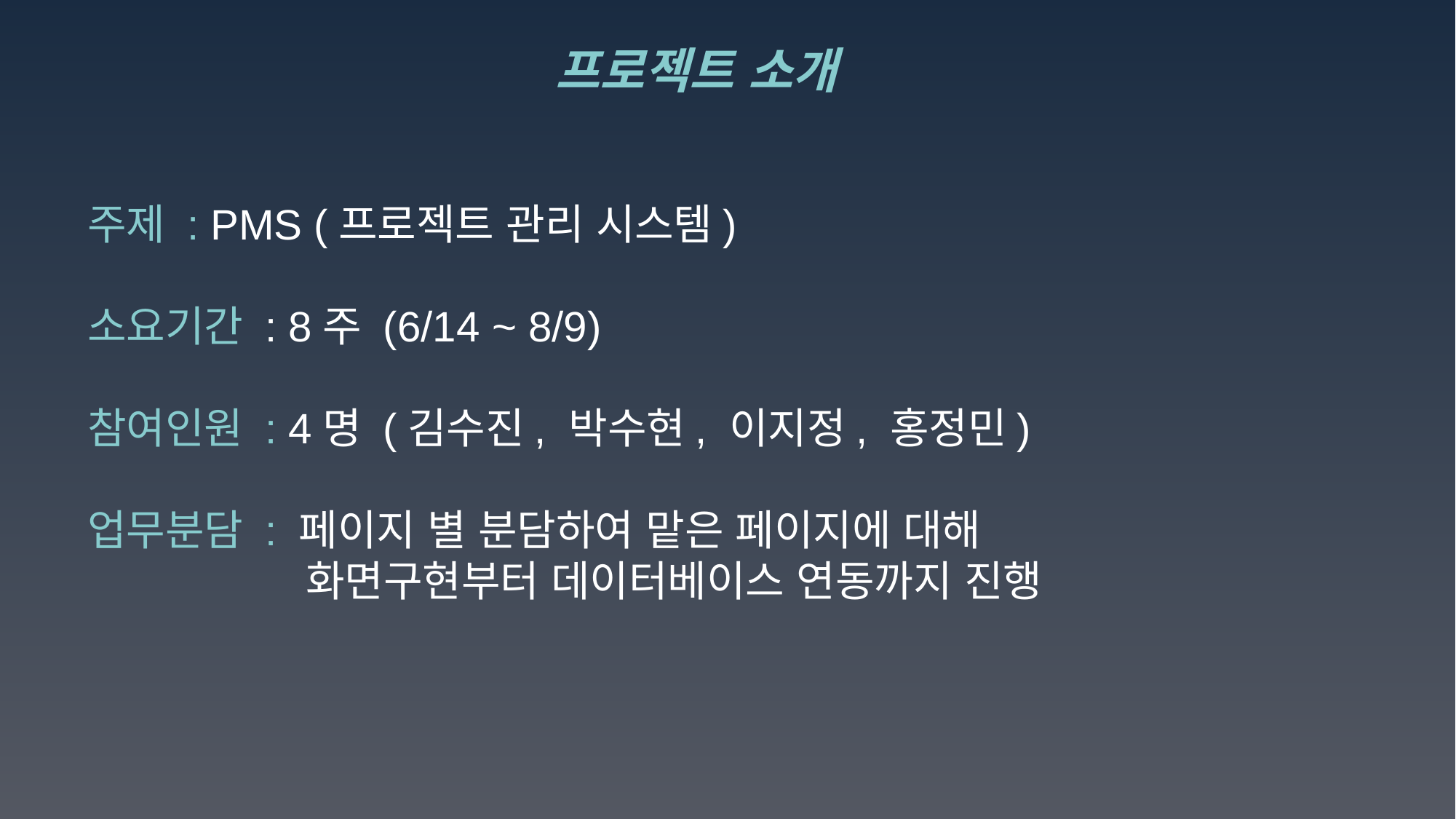

프로젝트 소개
주제 : PMS (프로젝트 관리 시스템)

소요기간 : 8주 (6/14 ~ 8/9)

참여인원 : 4명 (김수진, 박수현, 이지정, 홍정민)

업무분담 : 페이지 별 분담하여 맡은 페이지에 대해
		화면구현부터 데이터베이스 연동까지 진행